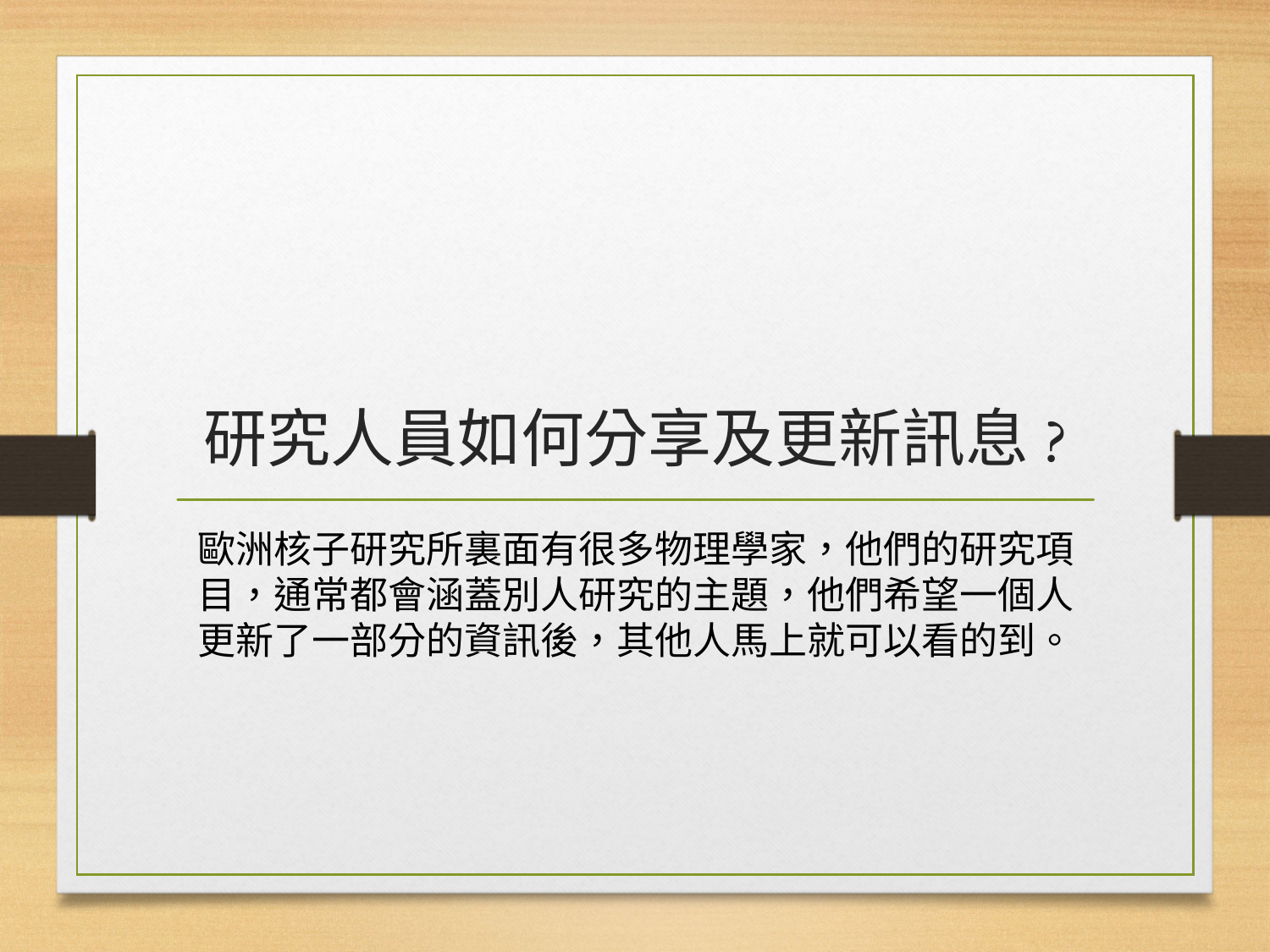

# 研究人員如何分享及更新訊息?
歐洲核子研究所裏面有很多物理學家，他們的研究項目，通常都會涵蓋別人研究的主題，他們希望一個人更新了一部分的資訊後，其他人馬上就可以看的到。